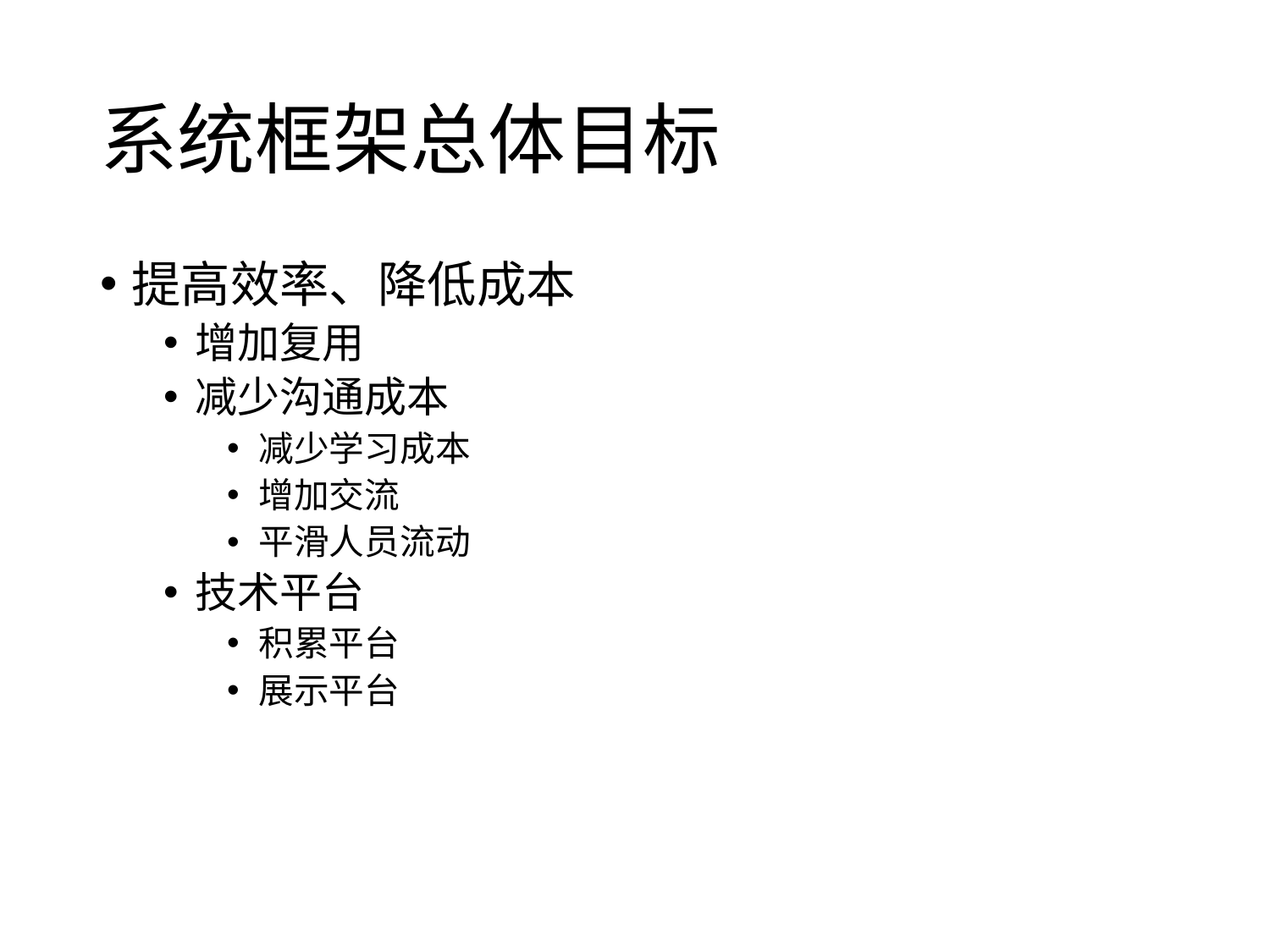

# 系统框架总体目标
提高效率、降低成本
增加复用
减少沟通成本
减少学习成本
增加交流
平滑人员流动
技术平台
积累平台
展示平台